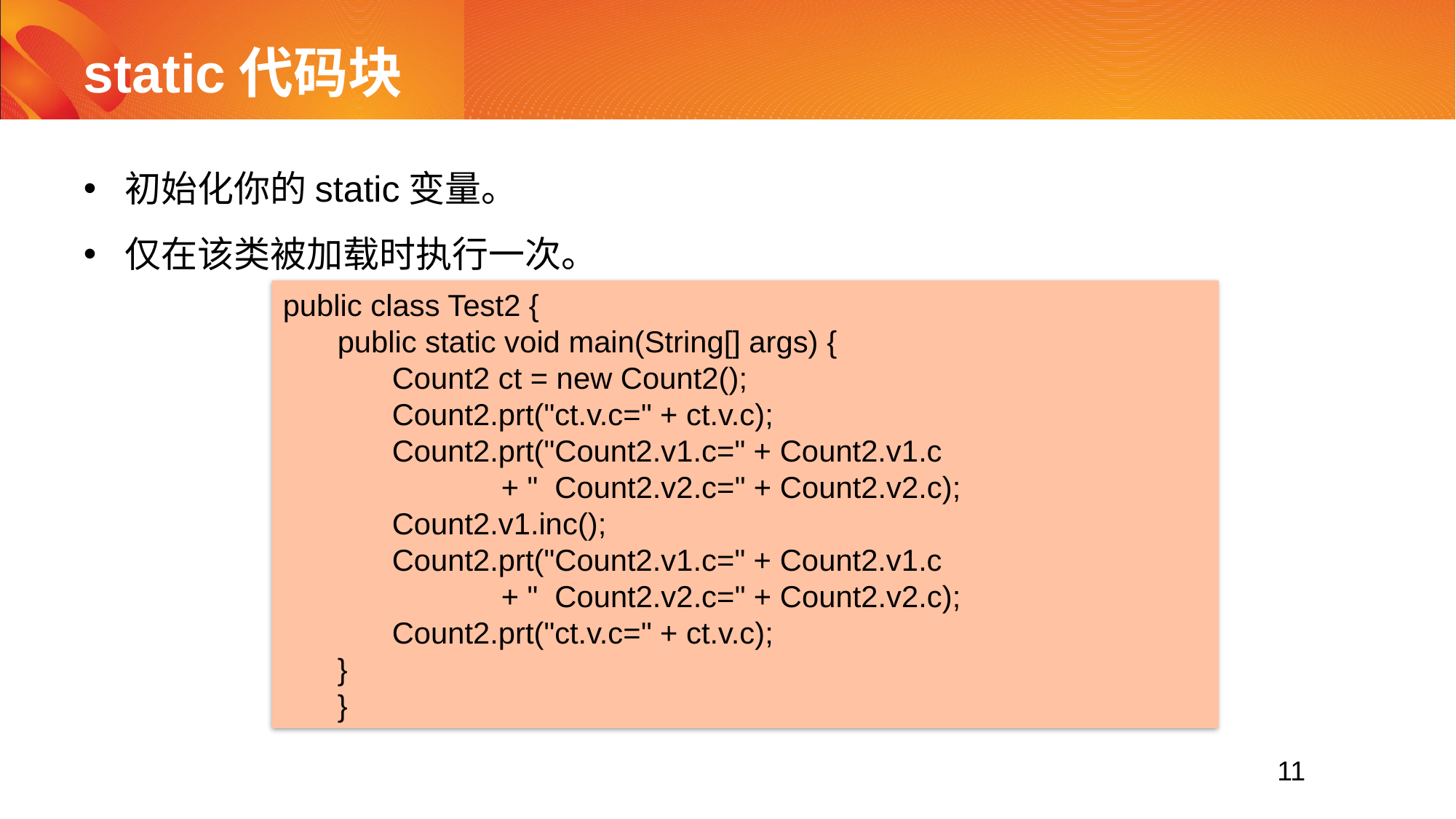

# static代码块
初始化你的static变量。
仅在该类被加载时执行一次。
public class Test2 {
public static void main(String[] args) {
Count2 ct = new Count2();
Count2.prt("ct.v.c=" + ct.v.c);
Count2.prt("Count2.v1.c=" + Count2.v1.c
	+ "  Count2.v2.c=" + Count2.v2.c);
Count2.v1.inc();
Count2.prt("Count2.v1.c=" + Count2.v1.c
	+ "  Count2.v2.c=" + Count2.v2.c);
Count2.prt("ct.v.c=" + ct.v.c);
}
}